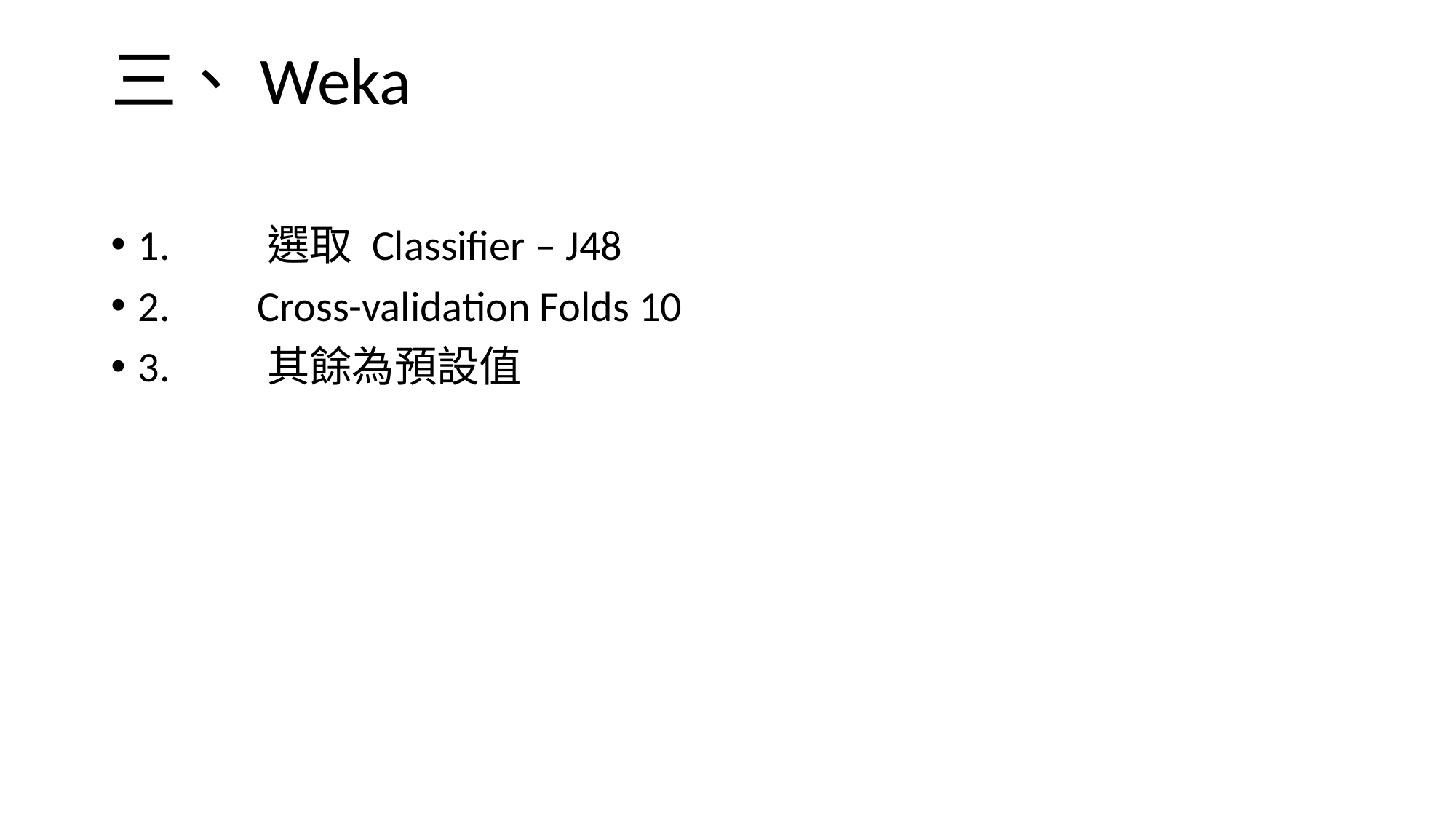

# 三、Weka
1.         選取 Classifier – J48
2.         Cross-validation Folds 10
3.         其餘為預設值